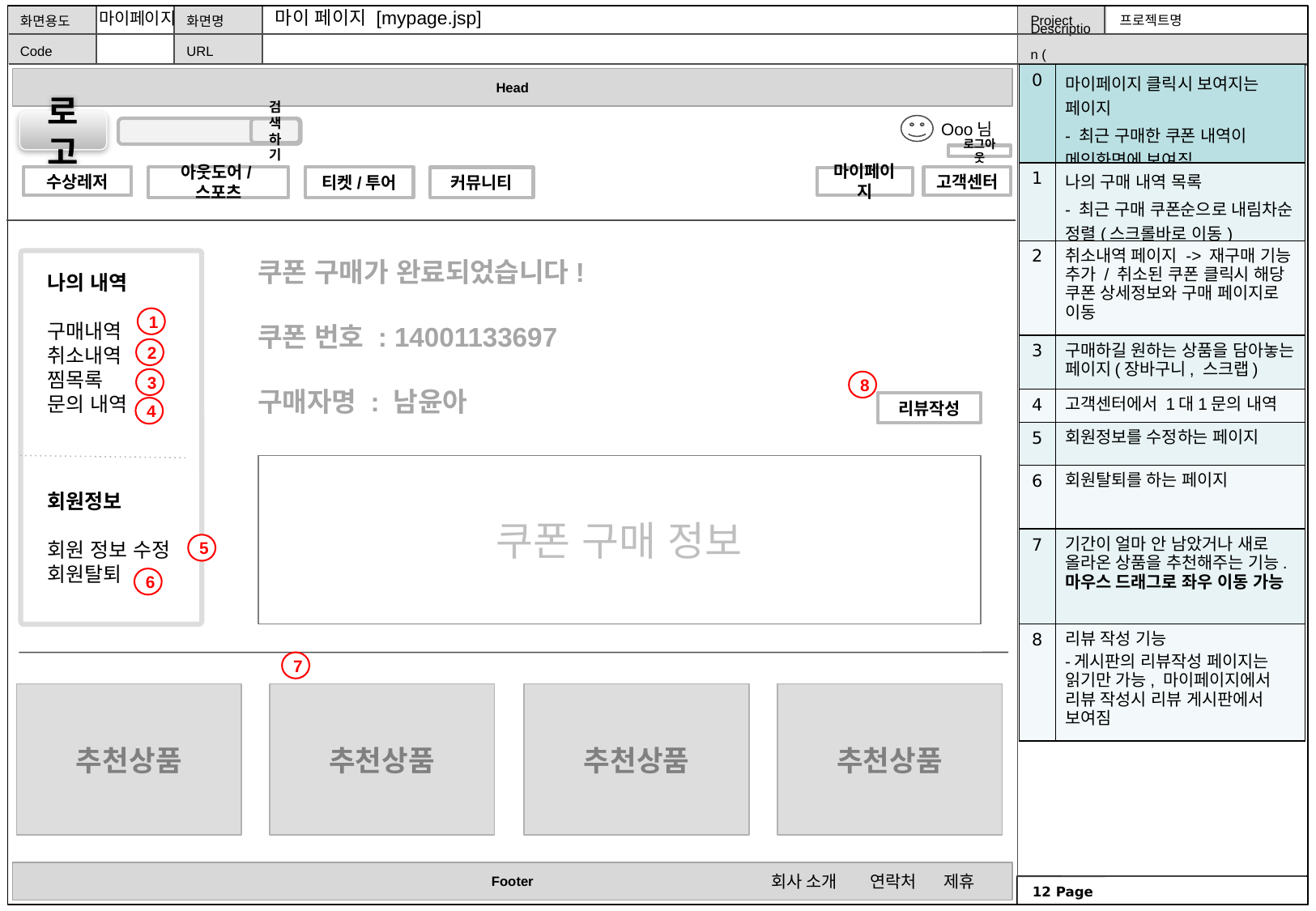

마이 페이지 [mypage.jsp]
마이페이지
| 0 | 마이페이지 클릭시 보여지는 페이지 - 최근 구매한 쿠폰 내역이 메인화면에 보여짐 |
| --- | --- |
| 1 | 나의 구매 내역 목록 - 최근 구매 쿠폰순으로 내림차순 정렬(스크롤바로 이동) |
| 2 | 취소내역 페이지 -> 재구매 기능 추가 / 취소된 쿠폰 클릭시 해당 쿠폰 상세정보와 구매 페이지로 이동 |
| 3 | 구매하길 원하는 상품을 담아놓는 페이지(장바구니, 스크랩) |
| 4 | 고객센터에서 1대1문의 내역 |
| 5 | 회원정보를 수정하는 페이지 |
| 6 | 회원탈퇴를 하는 페이지 |
| 7 | 기간이 얼마 안 남았거나 새로 올라온 상품을 추천해주는 기능. 마우스 드래그로 좌우 이동 가능 |
| 8 | 리뷰 작성 기능 -게시판의 리뷰작성 페이지는 읽기만 가능, 마이페이지에서 리뷰 작성시 리뷰 게시판에서 보여짐 |
로고
Ooo님

검색하기
로그아웃
수상레저
아웃도어/스포츠
고객센터
티켓/투어
커뮤니티
마이페이지
쿠폰 구매가 완료되었습니다!

쿠폰 번호 : 14001133697

구매자명 : 남윤아

나의 내역

구매내역
취소내역
찜목록
문의 내역

회원정보

회원 정보 수정
회원탈퇴

1
2
3
8
리뷰작성
4
쿠폰 구매 정보
5
6
7
추천상품
추천상품
추천상품
추천상품
 회사 소개       연락처      제휴